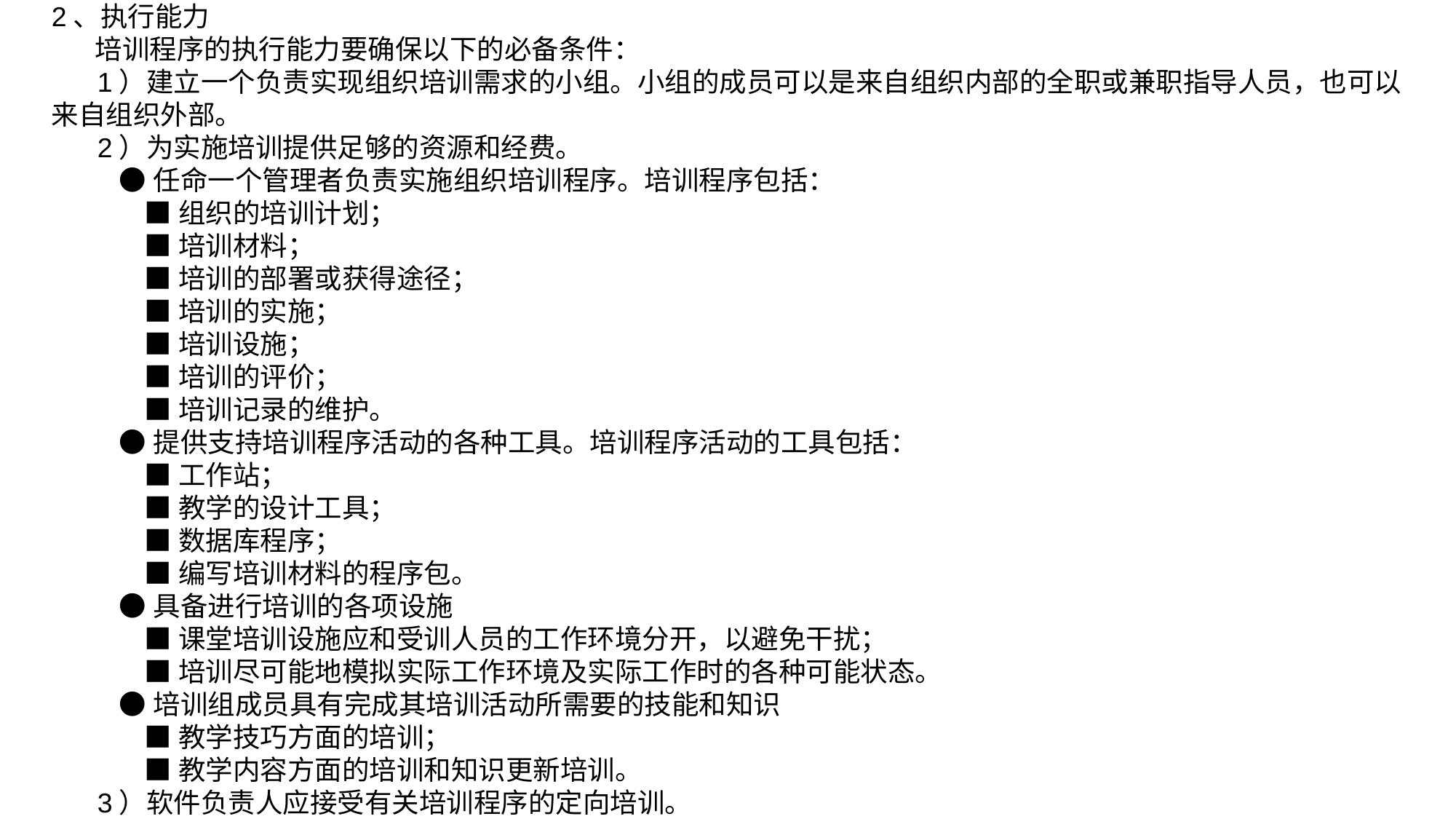

2、执行能力
      培训程序的执行能力要确保以下的必备条件：
      1）建立一个负责实现组织培训需求的小组。小组的成员可以是来自组织内部的全职或兼职指导人员，也可以来自组织外部。
      2）为实施培训提供足够的资源和经费。
           ●任命一个管理者负责实施组织培训程序。培训程序包括：
               ■组织的培训计划；
               ■培训材料；
               ■培训的部署或获得途径；
               ■培训的实施；
               ■培训设施；
               ■培训的评价；
               ■培训记录的维护。
           ●提供支持培训程序活动的各种工具。培训程序活动的工具包括：
               ■工作站；
               ■教学的设计工具；
               ■数据库程序；
               ■编写培训材料的程序包。
           ●具备进行培训的各项设施
               ■课堂培训设施应和受训人员的工作环境分开，以避免干扰；
               ■培训尽可能地模拟实际工作环境及实际工作时的各种可能状态。
           ●培训组成员具有完成其培训活动所需要的技能和知识
               ■教学技巧方面的培训；
               ■教学内容方面的培训和知识更新培训。
      3）软件负责人应接受有关培训程序的定向培训。